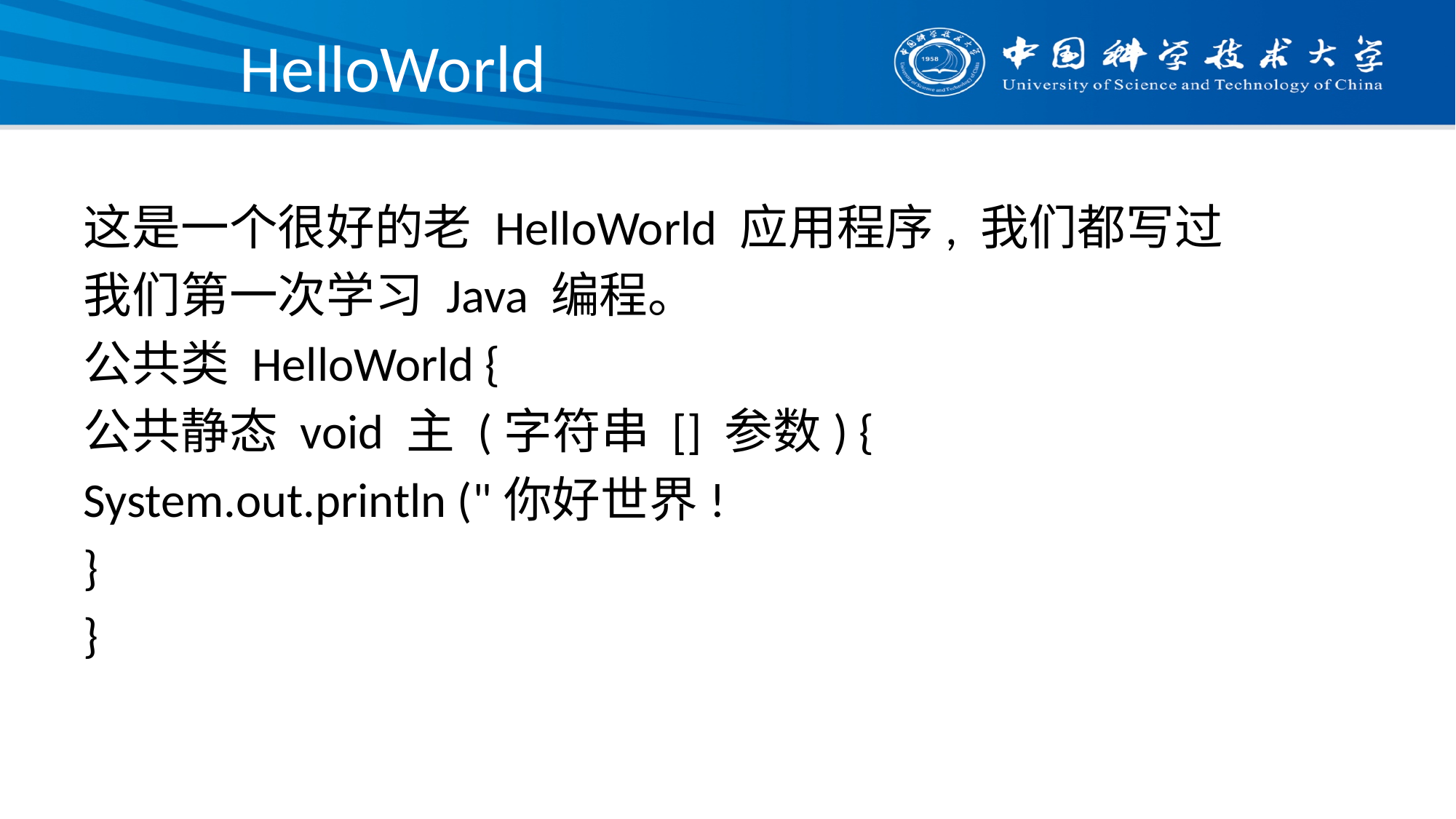

# HelloWorld
这是一个很好的老 HelloWorld 应用程序, 我们都写过
我们第一次学习 Java 编程。
公共类 HelloWorld {
公共静态 void 主 (字符串 [] 参数) {
System.out.println ("你好世界!
}
}